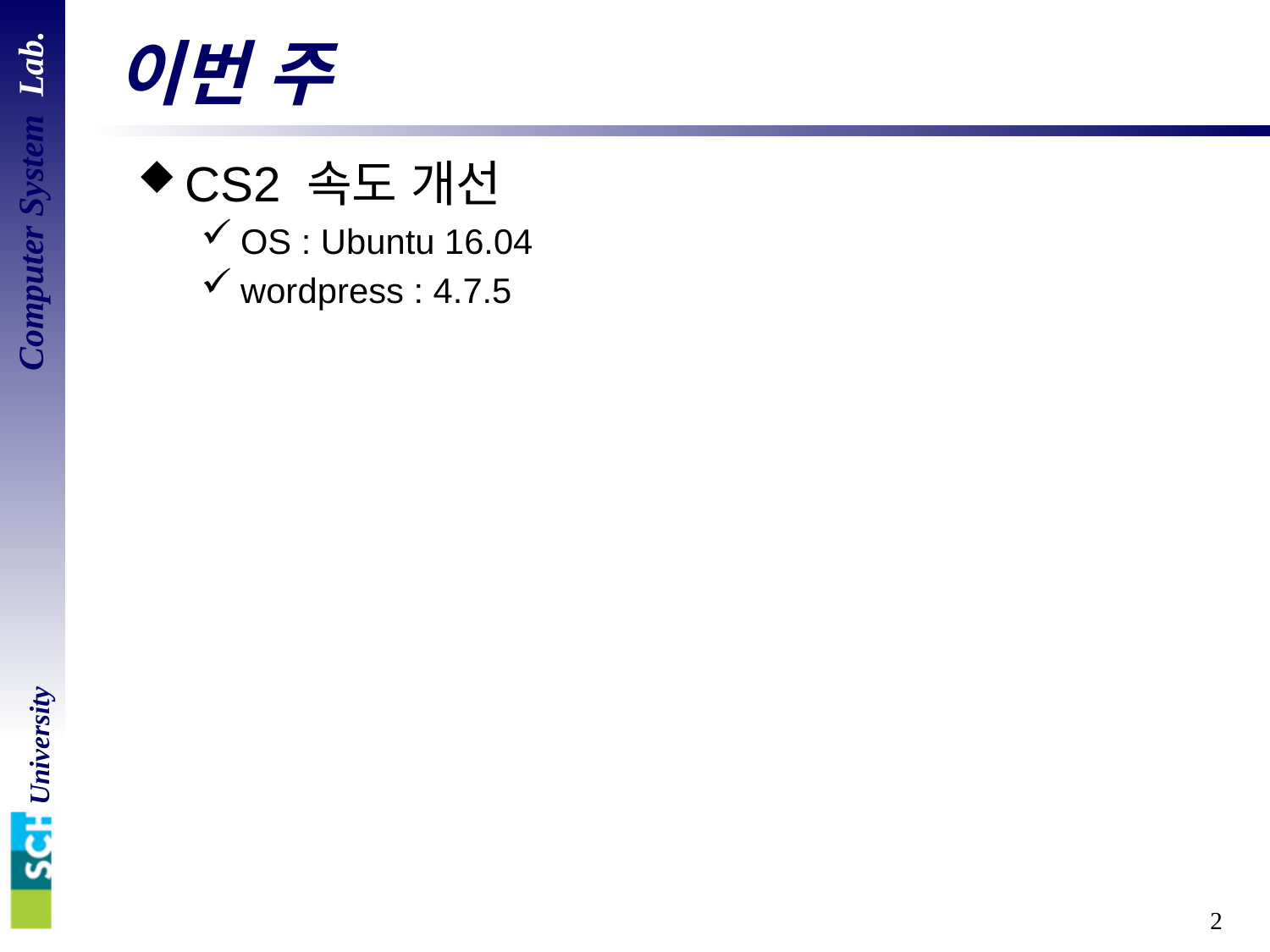

# 이번 주
CS2 속도 개선
OS : Ubuntu 16.04
wordpress : 4.7.5